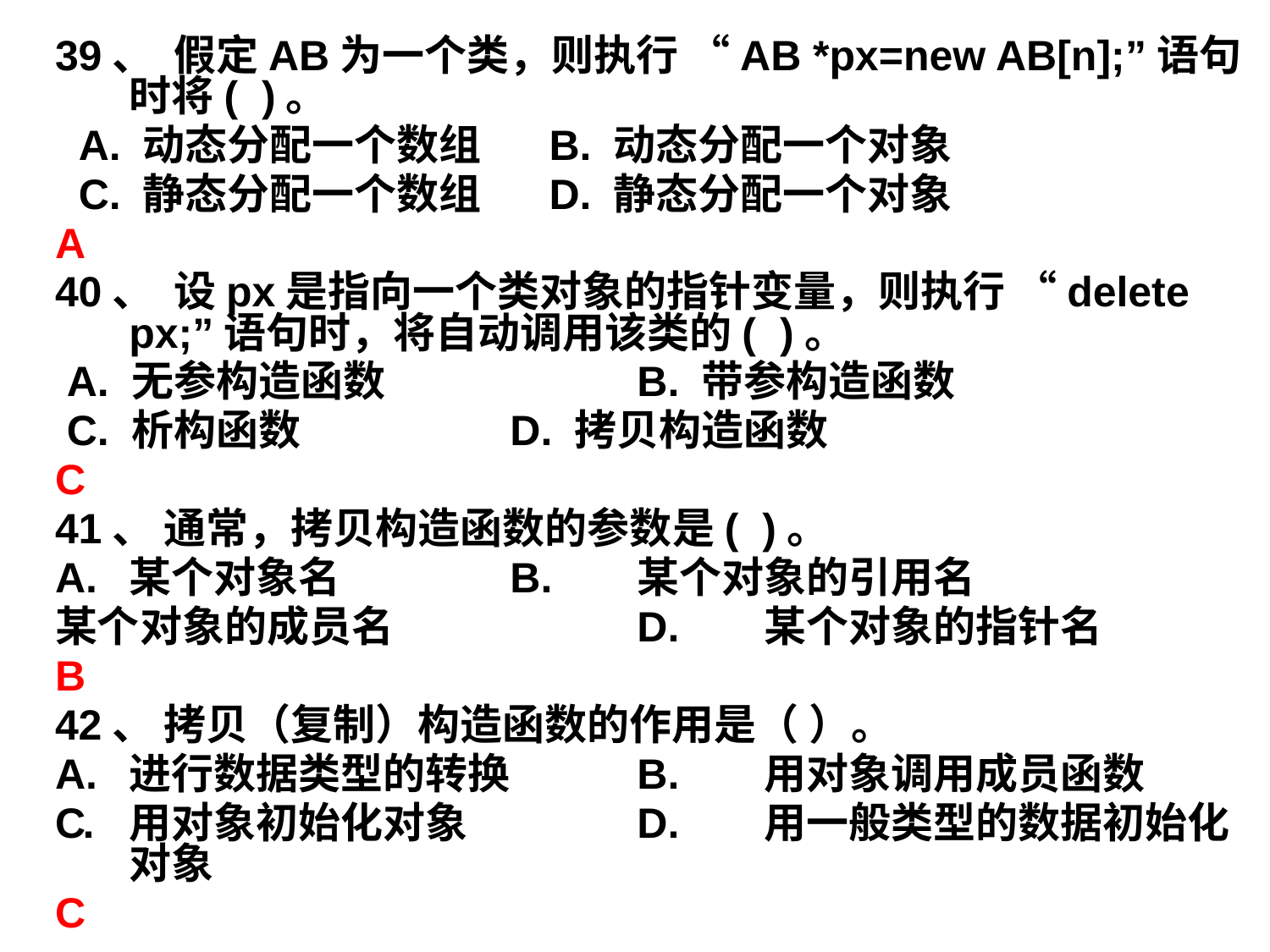

39、  假定AB为一个类，则执行 “AB *px=new AB[n];”语句时将(  )。
  A. 动态分配一个数组      B. 动态分配一个对象
  C. 静态分配一个数组      D. 静态分配一个对象
A
40、  设px是指向一个类对象的指针变量，则执行 “delete px;”语句时，将自动调用该类的(  )。
 A. 无参构造函数    		B. 带参构造函数
 C. 析构函数    		D. 拷贝构造函数
C
41、 通常，拷贝构造函数的参数是(  )。
A. 	某个对象名  	    	B. 	某个对象的引用名
某个对象的成员名  		D. 	某个对象的指针名
B
42、 拷贝（复制）构造函数的作用是（ ）。
A. 	进行数据类型的转换  	B. 	用对象调用成员函数
用对象初始化对象     	D. 	用一般类型的数据初始化对象
C